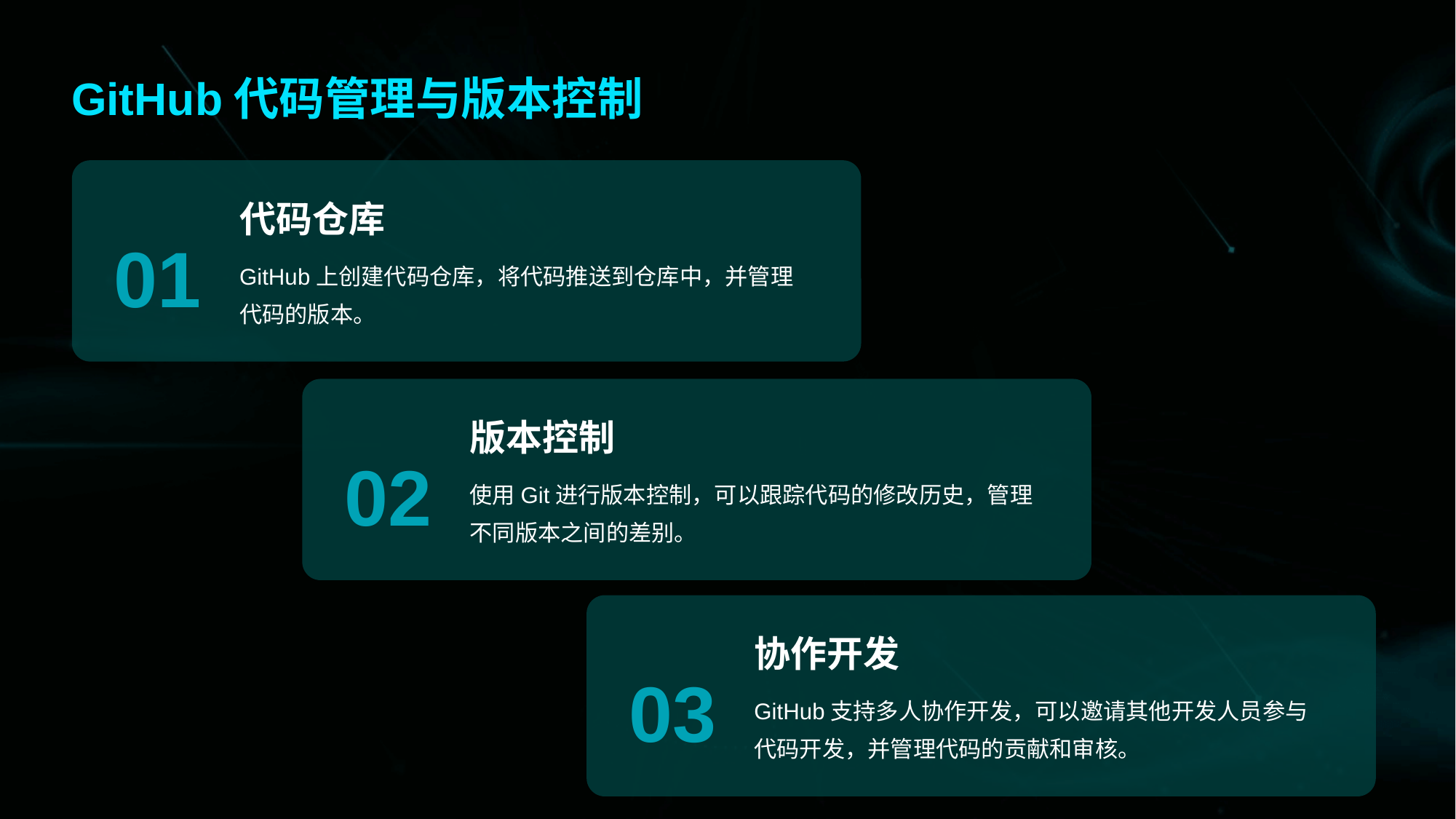

GitHub代码管理与版本控制

代码仓库
01
GitHub上创建代码仓库，将代码推送到仓库中，并管理代码的版本。

版本控制
02
使用Git进行版本控制，可以跟踪代码的修改历史，管理不同版本之间的差别。

协作开发
03
GitHub支持多人协作开发，可以邀请其他开发人员参与代码开发，并管理代码的贡献和审核。